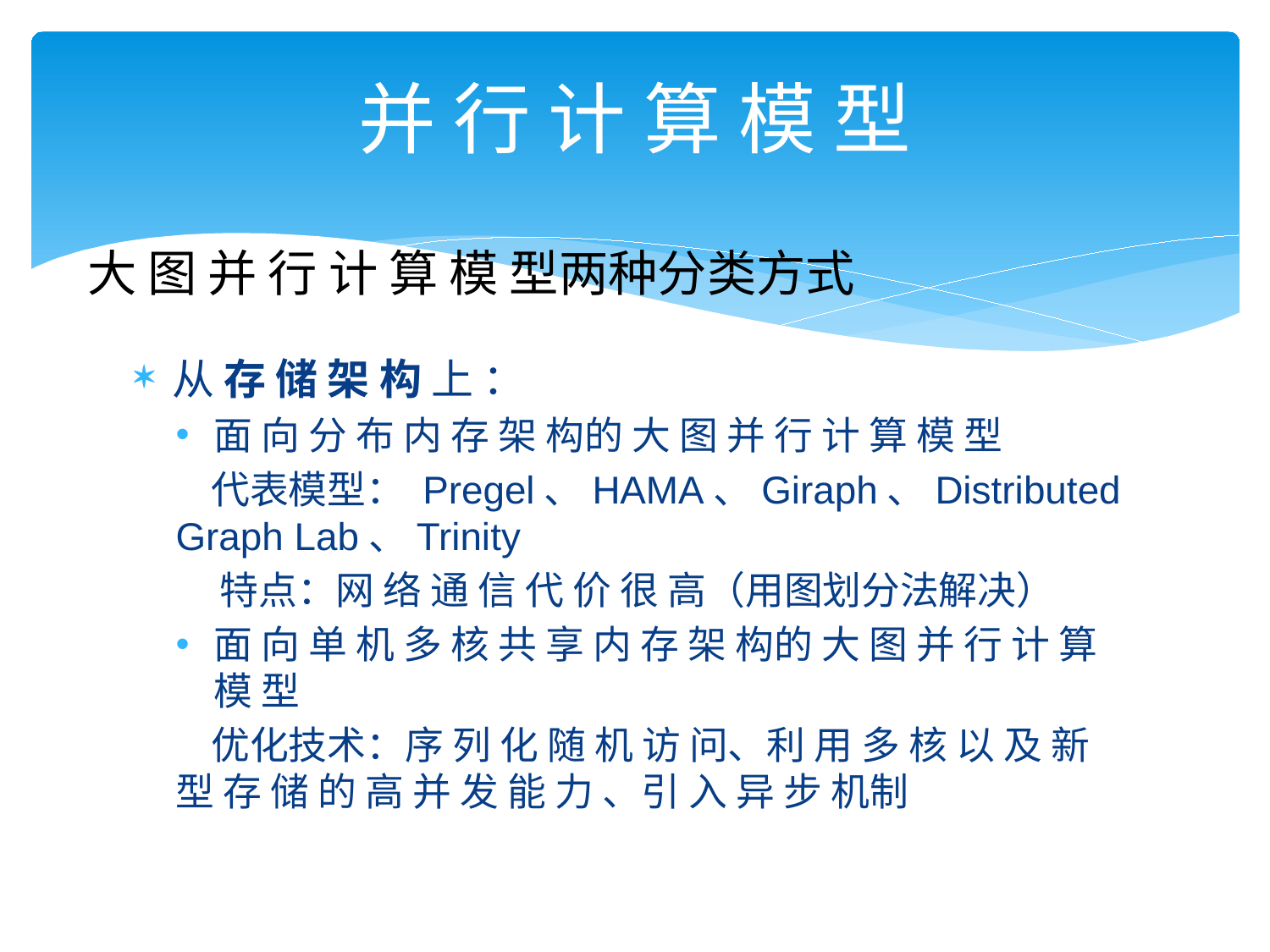

# 并 行 计 算 模 型
大 图 并 行 计 算 模 型两种分类方式
从 存 储 架 构 上 ：
面 向 分 布 内 存 架 构的 大 图 并 行 计 算 模 型
   代表模型： Pregel、HAMA、Giraph、Distributed Graph Lab、Trinity
    特点：网 络 通 信 代 价 很 高（用图划分法解决）
面 向 单 机 多 核 共 享 内 存 架 构的 大 图 并 行 计 算 模 型
   优化技术：序 列 化 随 机 访 问、利 用 多 核 以 及 新 型 存 储 的 高 并 发 能 力 、引 入 异 步 机制